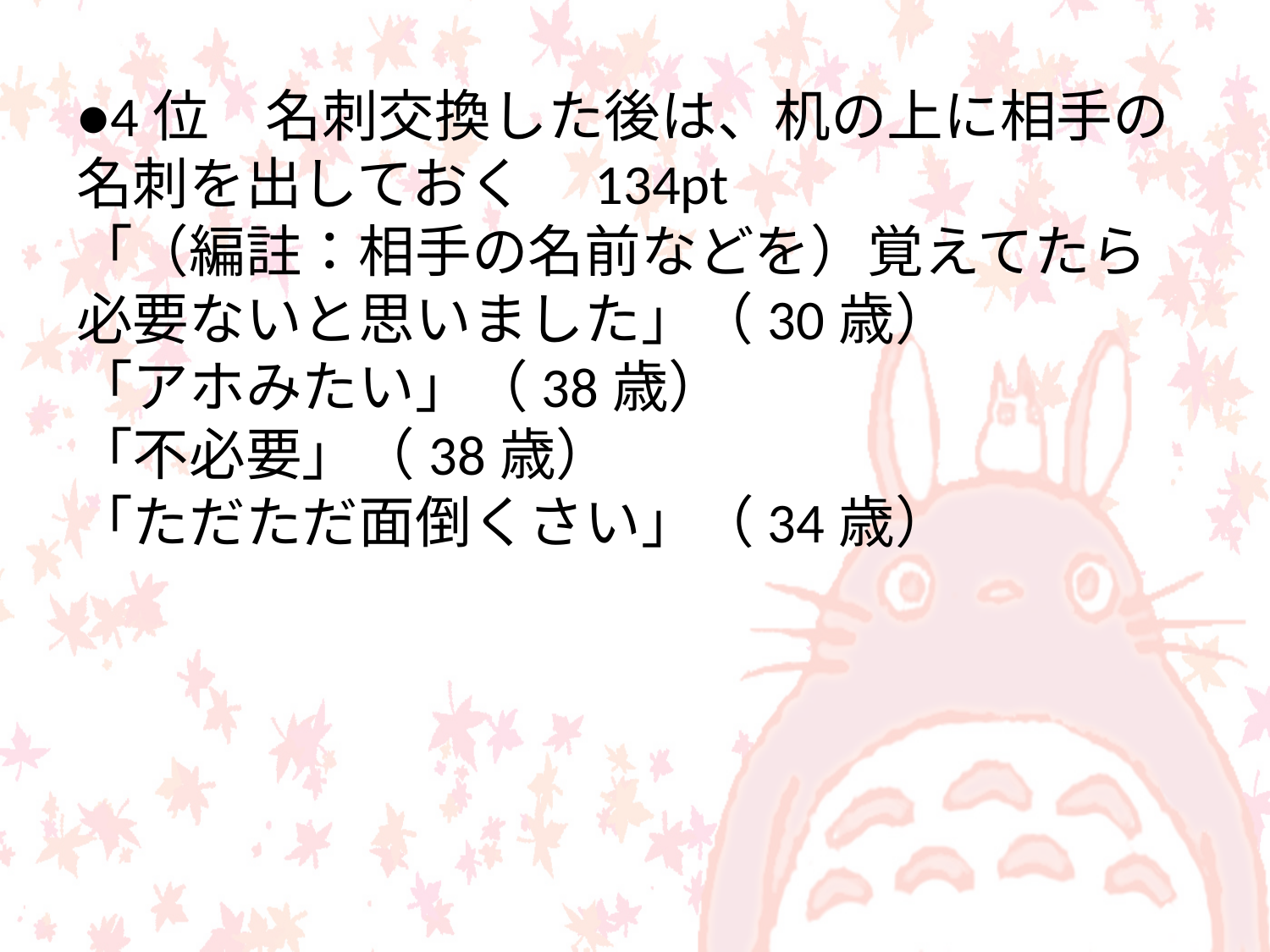

●4位　名刺交換した後は、机の上に相手の名刺を出しておく　134pt
「（編註：相手の名前などを）覚えてたら必要ないと思いました」（30歳）
「アホみたい」（38歳）
「不必要」（38歳）
「ただただ面倒くさい」（34歳）